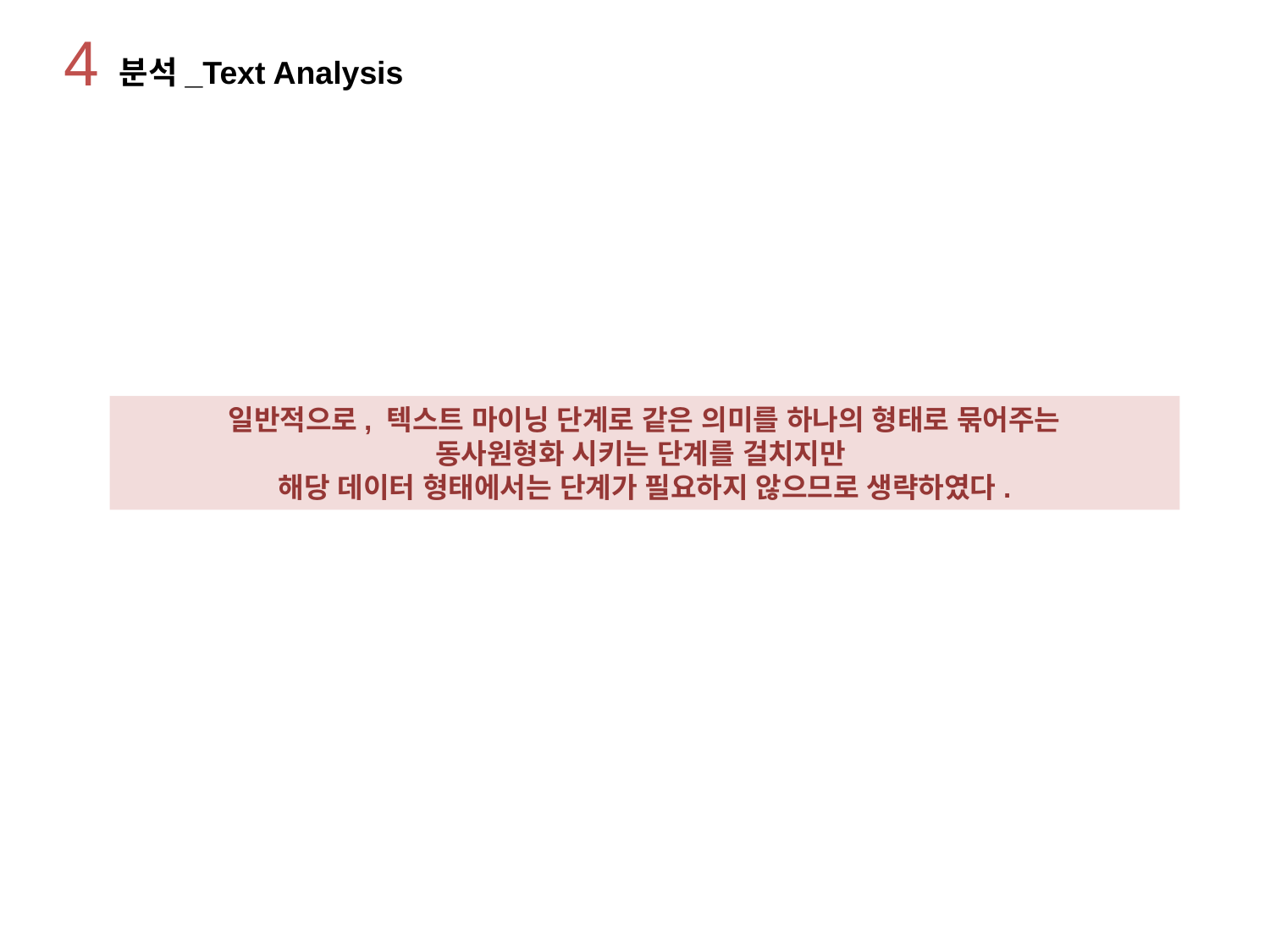

4
분석_Text Analysis
일반적으로, 텍스트 마이닝 단계로 같은 의미를 하나의 형태로 묶어주는
동사원형화 시키는 단계를 걸치지만
해당 데이터 형태에서는 단계가 필요하지 않으므로 생략하였다.